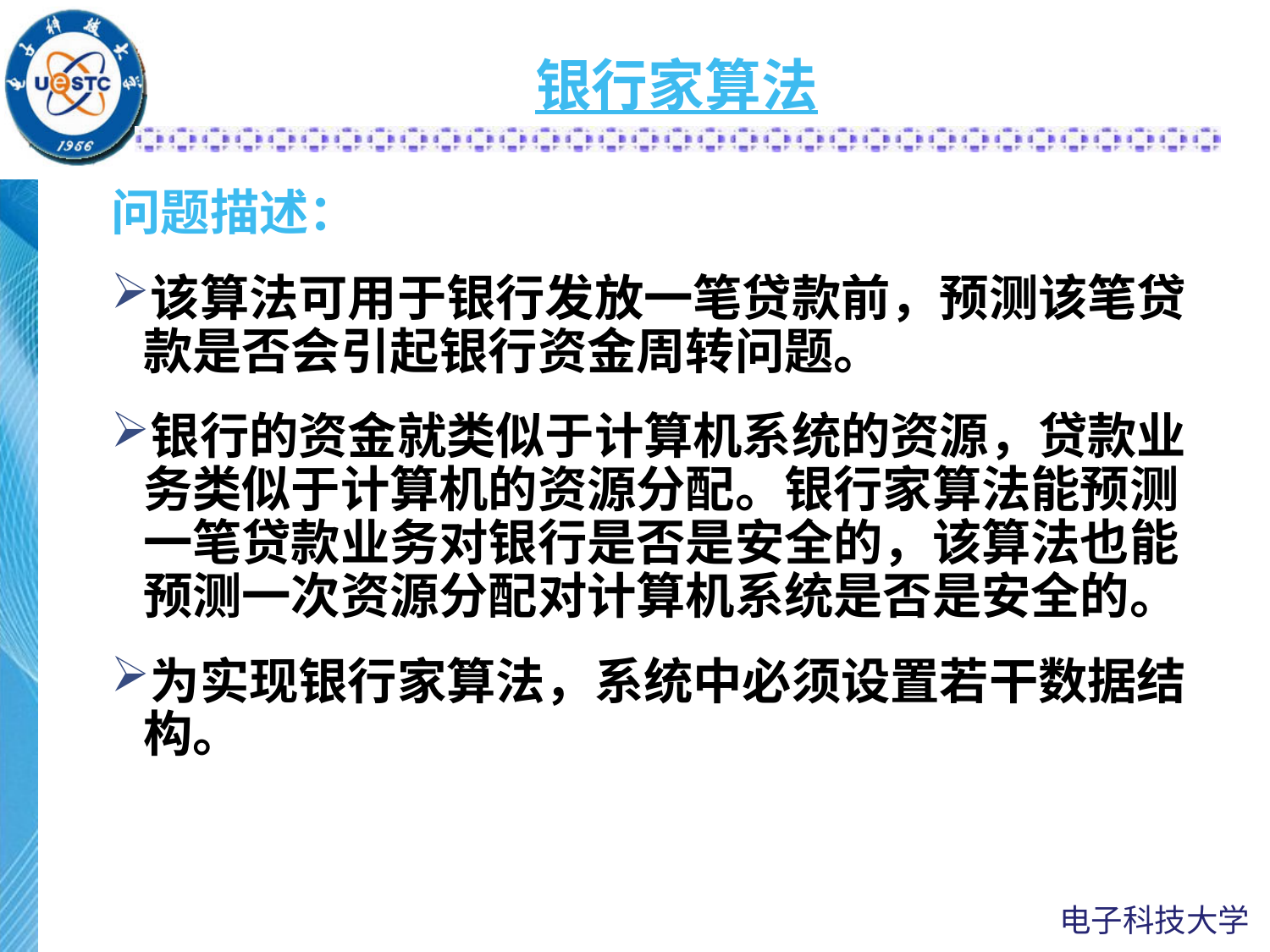

# 银行家算法
问题描述：
该算法可用于银行发放一笔贷款前，预测该笔贷款是否会引起银行资金周转问题。
银行的资金就类似于计算机系统的资源，贷款业务类似于计算机的资源分配。银行家算法能预测一笔贷款业务对银行是否是安全的，该算法也能预测一次资源分配对计算机系统是否是安全的。
为实现银行家算法，系统中必须设置若干数据结构。